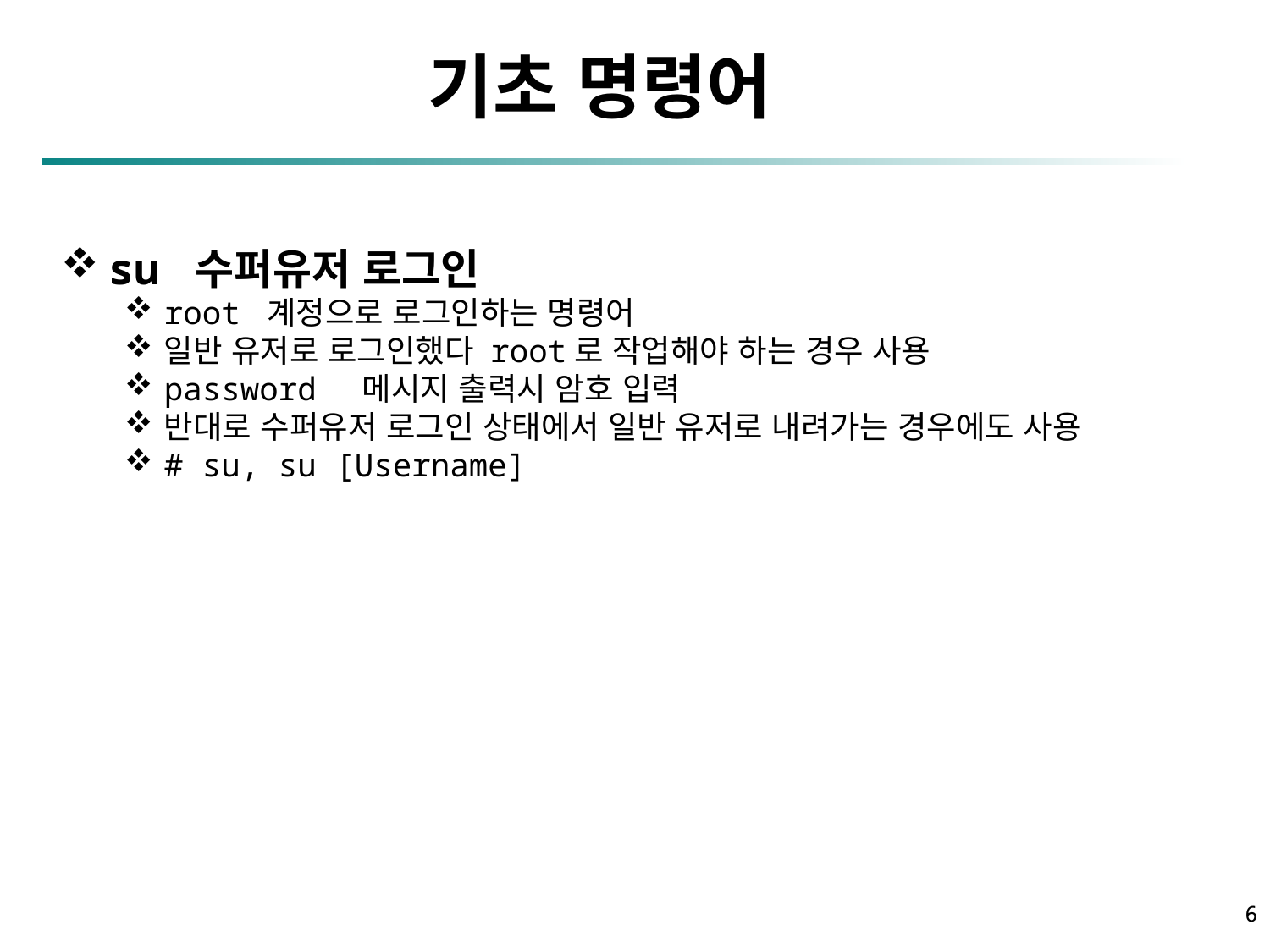

파일 편집 : VI 에디터
기초 명령어
su 수퍼유저 로그인
root 계정으로 로그인하는 명령어
일반 유저로 로그인했다 root로 작업해야 하는 경우 사용
password  메시지 출력시 암호 입력
반대로 수퍼유저 로그인 상태에서 일반 유저로 내려가는 경우에도 사용
# su, su [Username]

6